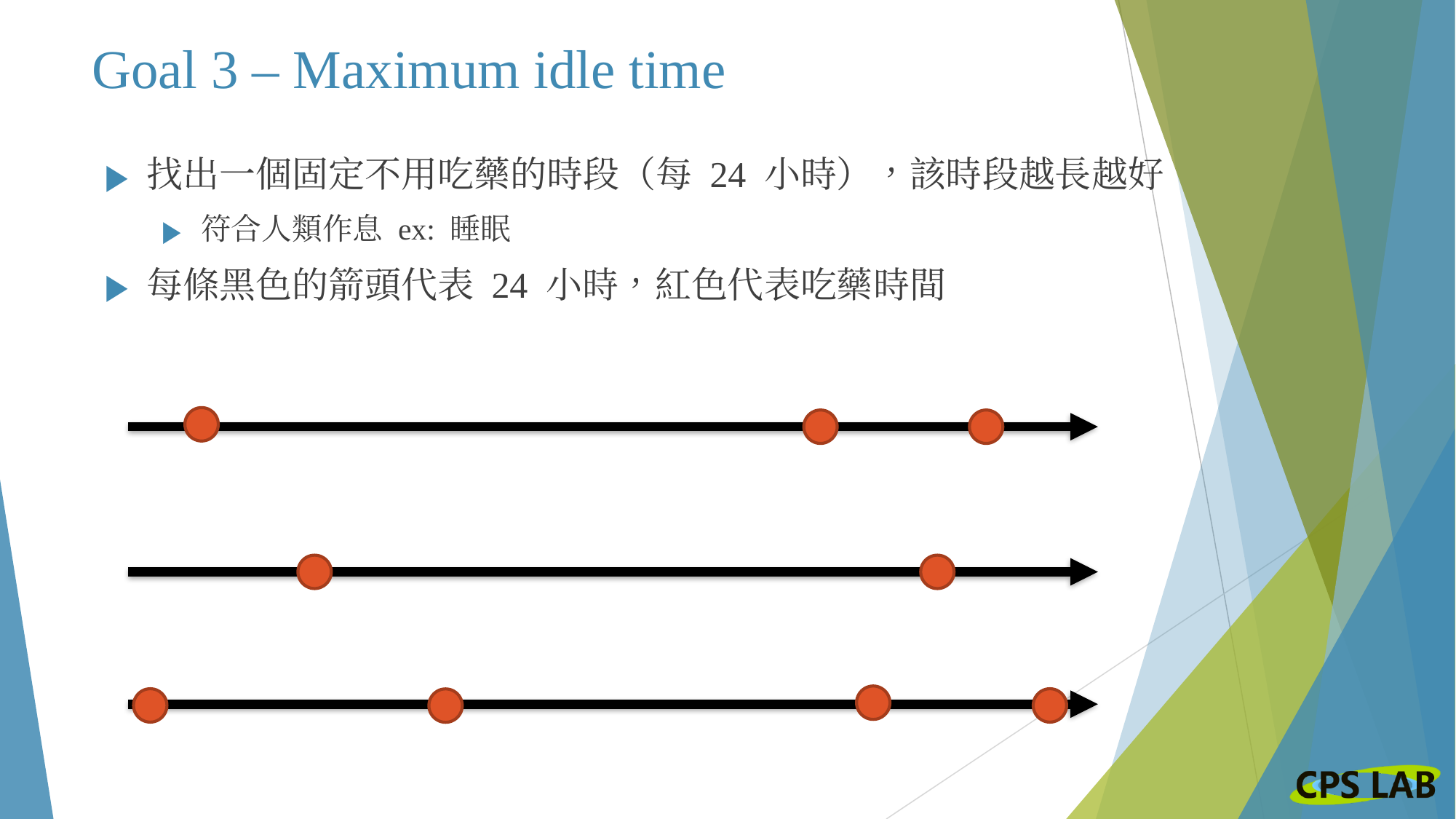

# Goal 3 – Maximum idle time
找出一個固定不用吃藥的時段（每 24 小時），該時段越長越好
符合人類作息 ex: 睡眠
每條黑色的箭頭代表 24 小時，紅色代表吃藥時間